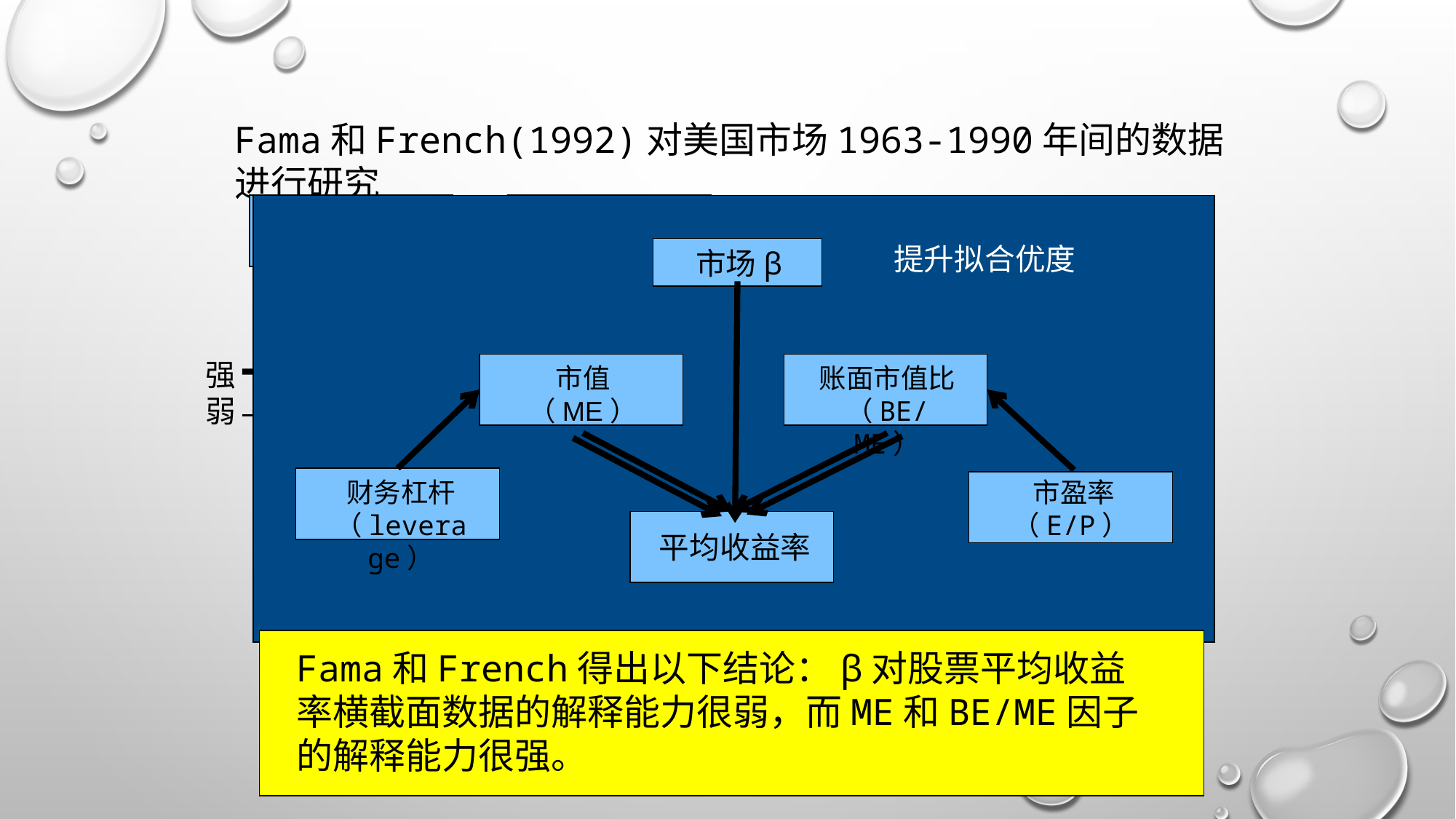

Fama和French(1992)对美国市场1963-1990年间的数据进行研究

市值
（ME）

账面市值比（BE/ME）

财务杠杆（leverage）

市盈率（E/P）
提升拟合优度

市场β

平均收益率
强
弱

市值
（ME）

账面市值比（BE/ME）

财务杠杆（leverage）
市盈率（E/P）

市场β

平均收益率
Fama和French进行多变量回归

Fama和French得出以下结论：β对股票平均收益率横截面数据的解释能力很弱，而ME和BE/ME因子的解释能力很强。